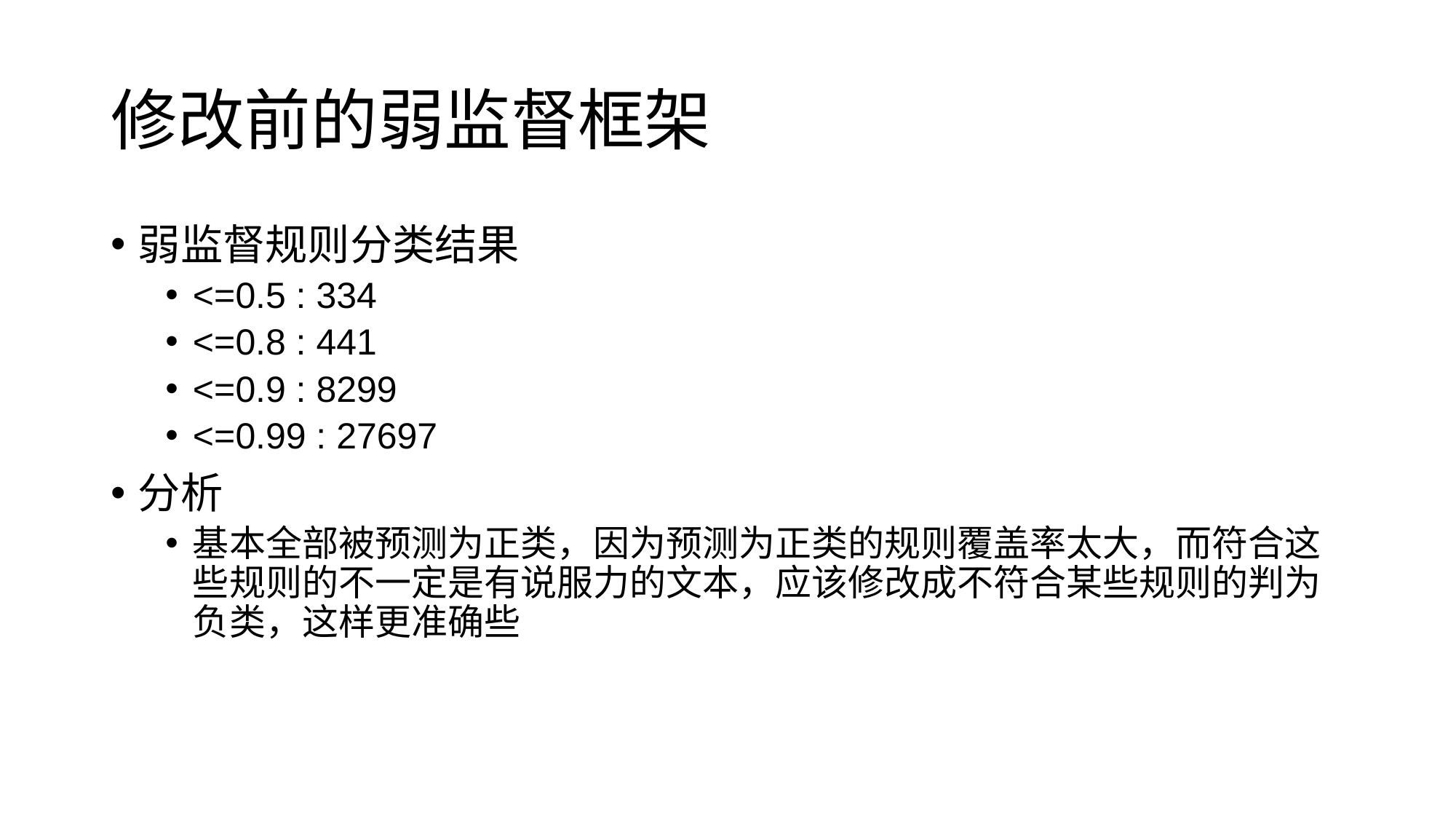

# 修改前的弱监督框架
弱监督规则分类结果
<=0.5 : 334
<=0.8 : 441
<=0.9 : 8299
<=0.99 : 27697
分析
基本全部被预测为正类，因为预测为正类的规则覆盖率太大，而符合这些规则的不一定是有说服力的文本，应该修改成不符合某些规则的判为负类，这样更准确些